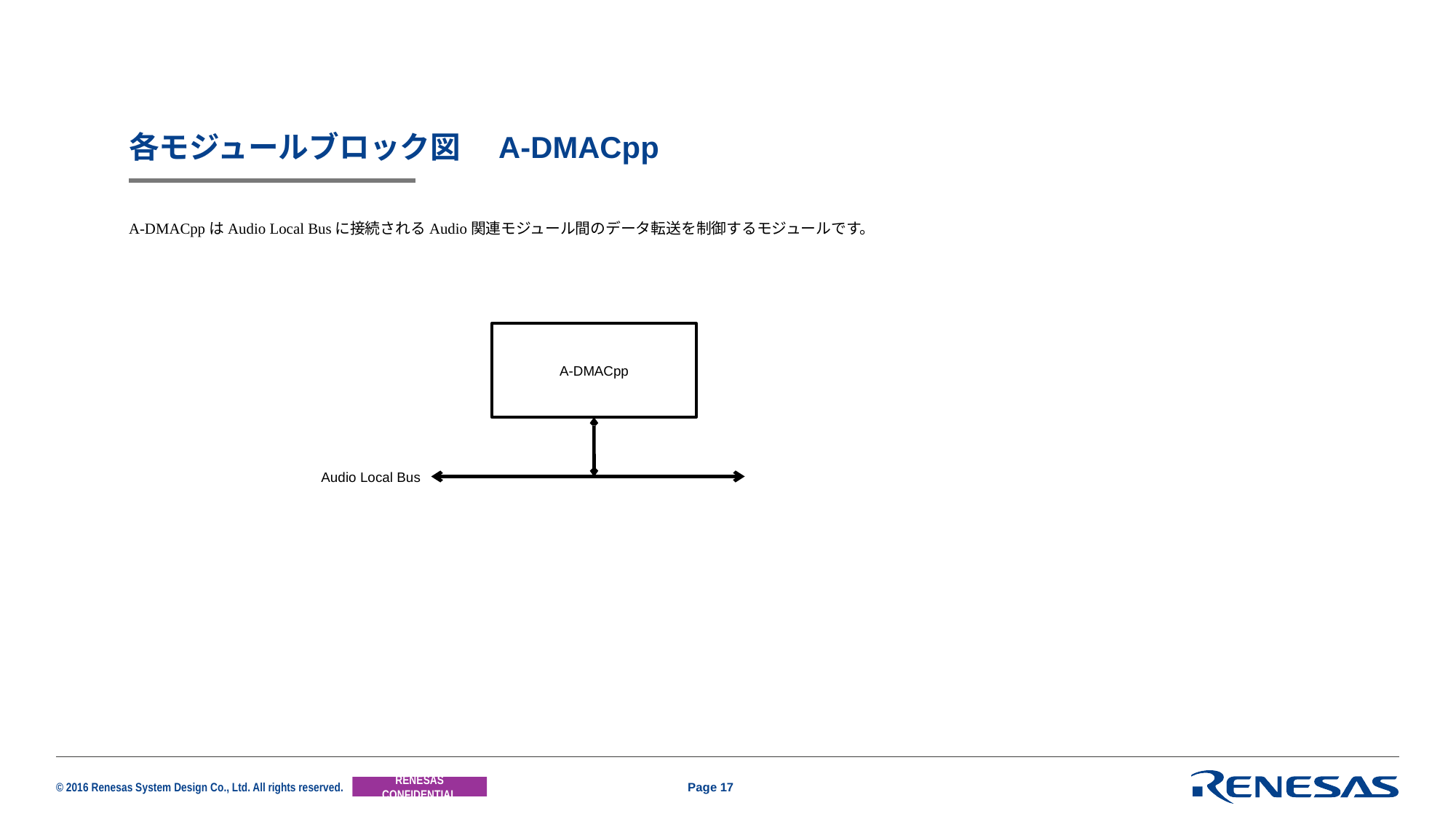

# 各モジュールブロック図　A-DMACpp
A-DMACppはAudio Local Busに接続されるAudio関連モジュール間のデータ転送を制御するモジュールです。

A-DMACpp

Audio Local Bus
Page 17